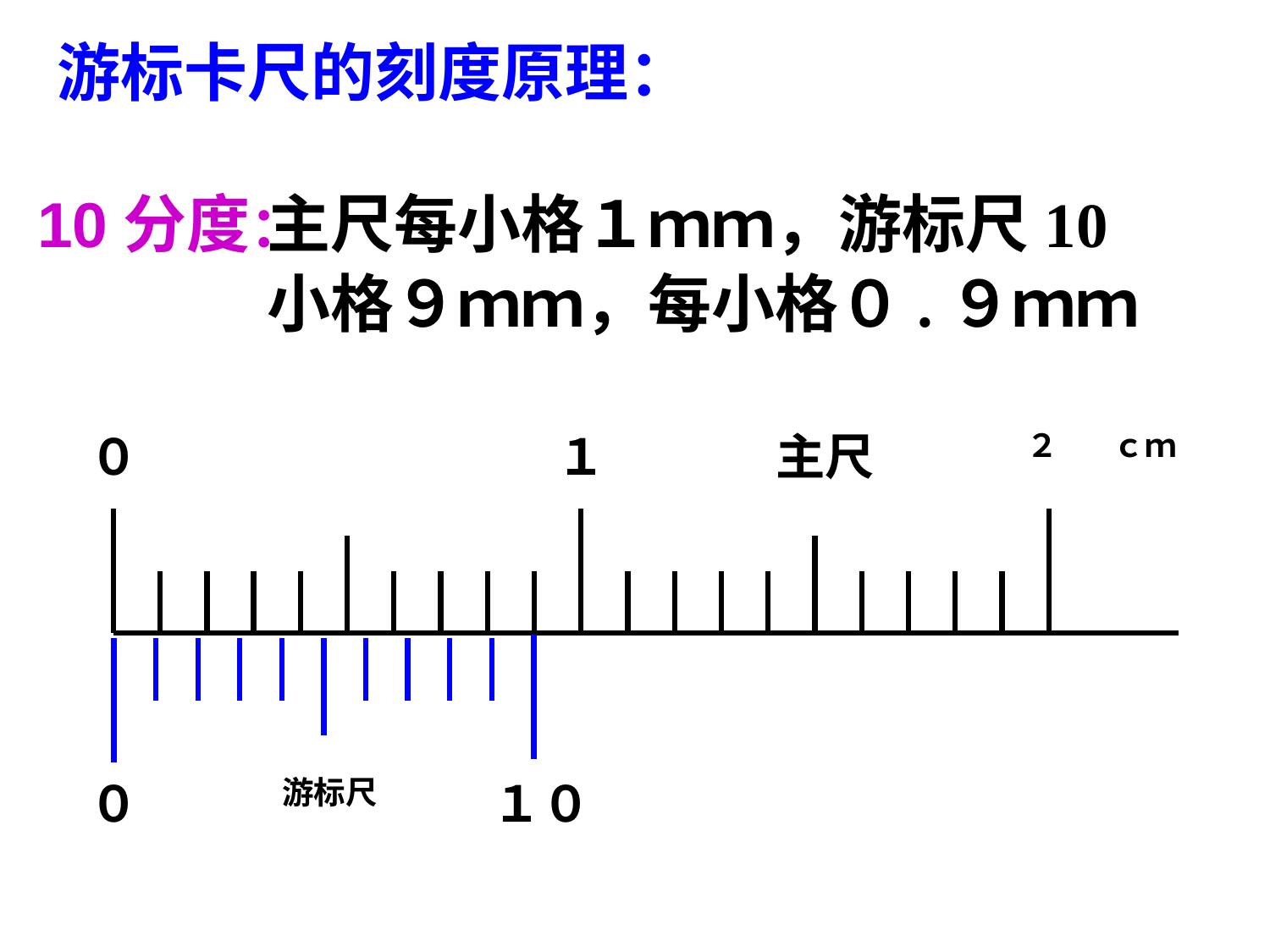

游标卡尺的刻度原理：
10分度：
主尺每小格１ｍｍ，游标尺10
小格９ｍｍ，每小格０.９ｍｍ
０
１
主尺
２
ｃｍ
０
游标尺
１０